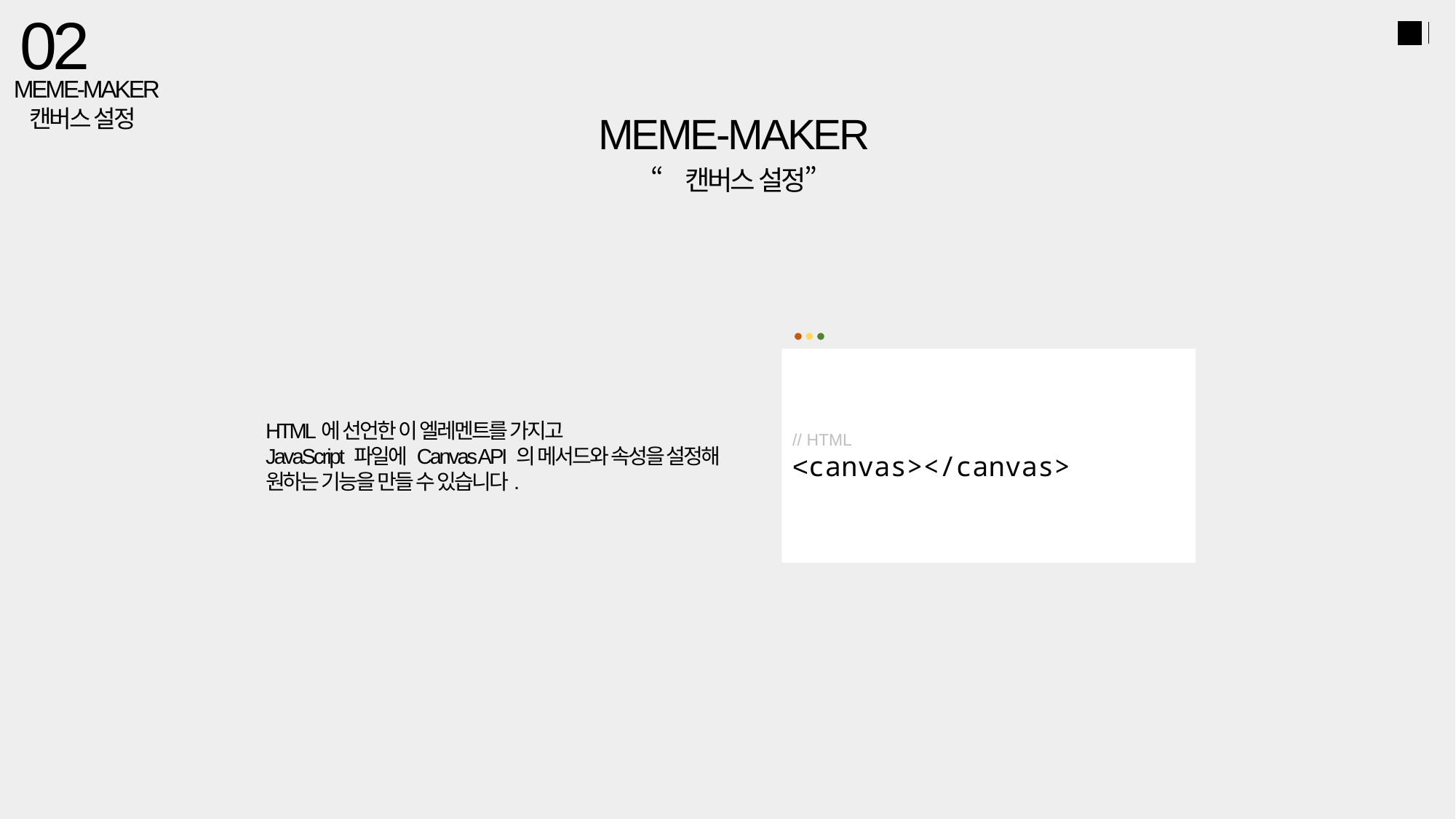

02
 MEME-MAKER
캔버스 설정

MEME-MAKER
“캔버스 설정”

// HTML
<canvas></canvas>
HTML에 선언한 이 엘레멘트를 가지고
JavaScript 파일에 Canvas API 의 메서드와 속성을 설정해
원하는 기능을 만들 수 있습니다.